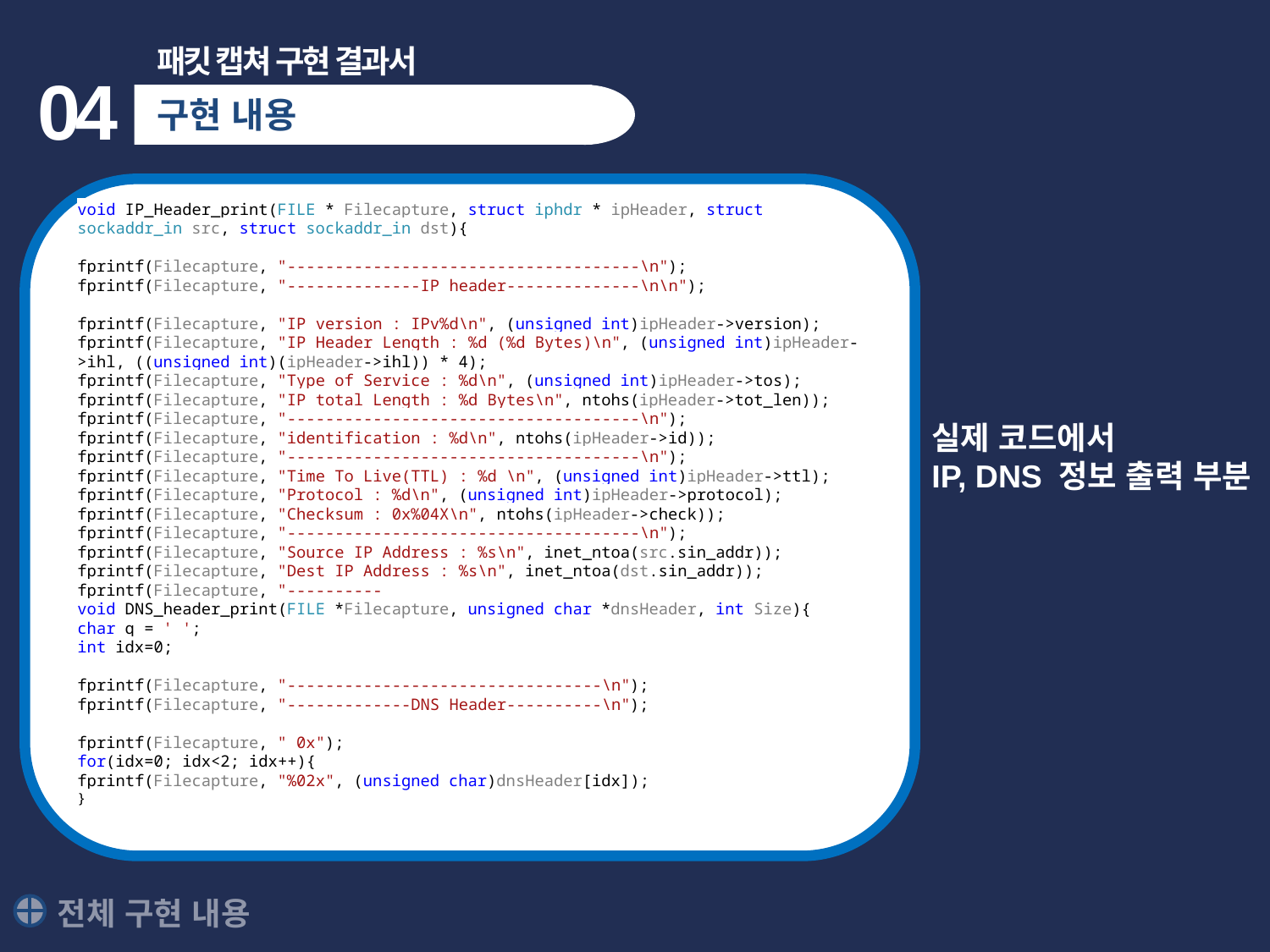

패킷 캡쳐 구현 결과서
04

구현 내용

void IP_Header_print(FILE * Filecapture, struct iphdr * ipHeader, struct sockaddr_in src, struct sockaddr_in dst){

fprintf(Filecapture, "-------------------------------------\n");
fprintf(Filecapture, "--------------IP header--------------\n\n");

fprintf(Filecapture, "IP version : IPv%d\n", (unsigned int)ipHeader->version);
fprintf(Filecapture, "IP Header Length : %d (%d Bytes)\n", (unsigned int)ipHeader->ihl, ((unsigned int)(ipHeader->ihl)) * 4);
fprintf(Filecapture, "Type of Service : %d\n", (unsigned int)ipHeader->tos);
fprintf(Filecapture, "IP total Length : %d Bytes\n", ntohs(ipHeader->tot_len));
fprintf(Filecapture, "-------------------------------------\n");
fprintf(Filecapture, "identification : %d\n", ntohs(ipHeader->id));
fprintf(Filecapture, "-------------------------------------\n");
fprintf(Filecapture, "Time To Live(TTL) : %d \n", (unsigned int)ipHeader->ttl);
fprintf(Filecapture, "Protocol : %d\n", (unsigned int)ipHeader->protocol);
fprintf(Filecapture, "Checksum : 0x%04X\n", ntohs(ipHeader->check));
fprintf(Filecapture, "-------------------------------------\n");
fprintf(Filecapture, "Source IP Address : %s\n", inet_ntoa(src.sin_addr));
fprintf(Filecapture, "Dest IP Address : %s\n", inet_ntoa(dst.sin_addr));
fprintf(Filecapture, "----------
void DNS_header_print(FILE *Filecapture, unsigned char *dnsHeader, int Size){
char q = ' ';
int idx=0;

fprintf(Filecapture, "---------------------------------\n");
fprintf(Filecapture, "-------------DNS Header----------\n");

fprintf(Filecapture, " 0x");
for(idx=0; idx<2; idx++){
fprintf(Filecapture, "%02x", (unsigned char)dnsHeader[idx]);
}
실제 코드에서
IP, DNS 정보 출력 부분
전체 구현 내용